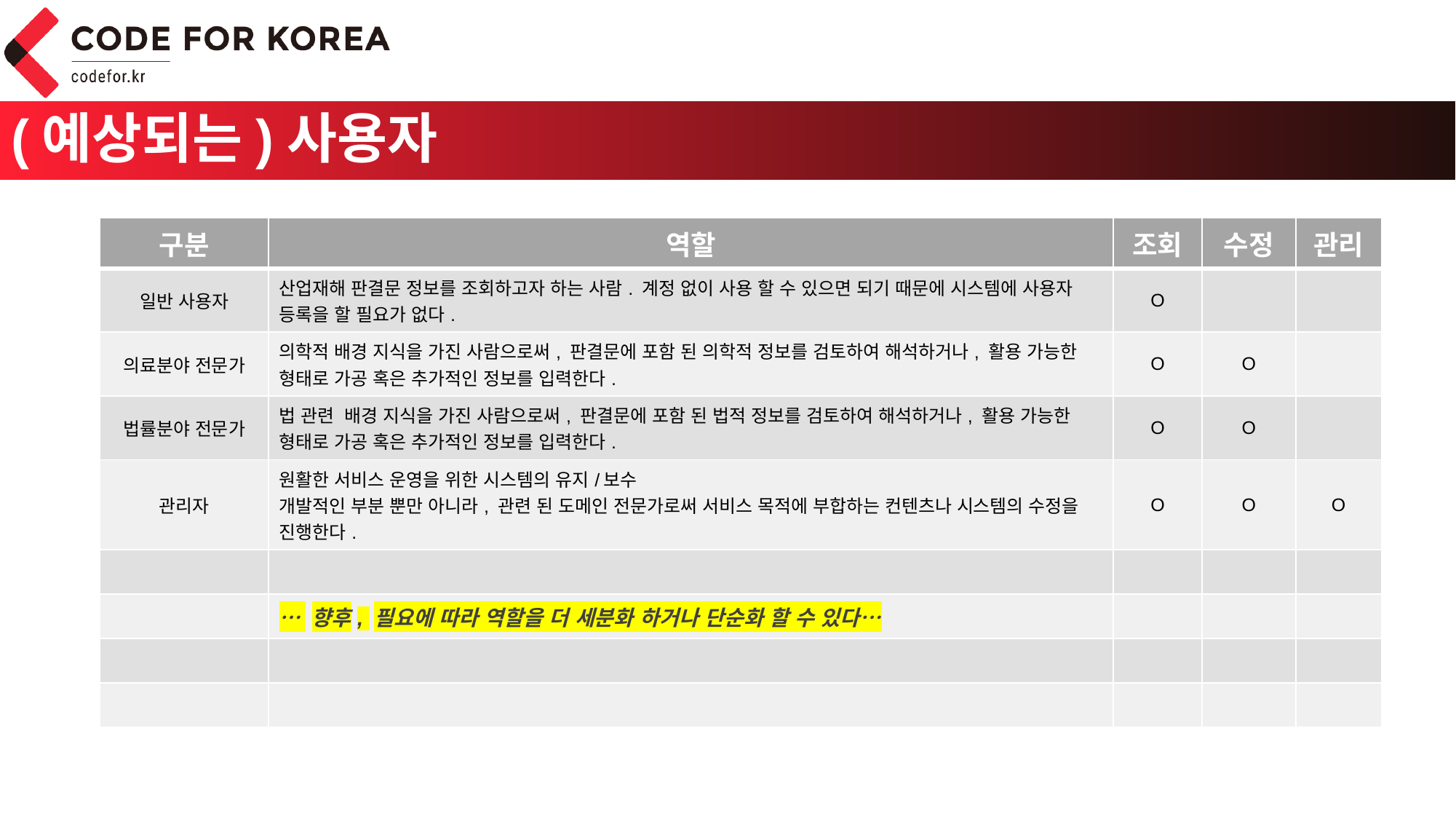

# (예상되는)사용자
| 구분 | 역할 | 조회 | 수정 | 관리 |
| --- | --- | --- | --- | --- |
| 일반 사용자 | 산업재해 판결문 정보를 조회하고자 하는 사람. 계정 없이 사용 할 수 있으면 되기 때문에 시스템에 사용자 등록을 할 필요가 없다. | O |  |  |
| 의료분야 전문가 | 의학적 배경 지식을 가진 사람으로써, 판결문에 포함 된 의학적 정보를 검토하여 해석하거나, 활용 가능한 형태로 가공 혹은 추가적인 정보를 입력한다. | O | O |  |
| 법률분야 전문가 | 법 관련 배경 지식을 가진 사람으로써, 판결문에 포함 된 법적 정보를 검토하여 해석하거나, 활용 가능한 형태로 가공 혹은 추가적인 정보를 입력한다. | O | O |  |
| 관리자 | 원활한 서비스 운영을 위한 시스템의 유지/보수 개발적인 부분 뿐만 아니라, 관련 된 도메인 전문가로써 서비스 목적에 부합하는 컨텐츠나 시스템의 수정을 진행한다. | O | O | O |
|  |  |  |  |  |
|  | … 향후, 필요에 따라 역할을 더 세분화 하거나 단순화 할 수 있다… |  |  |  |
|  |  |  |  |  |
|  |  |  |  |  |